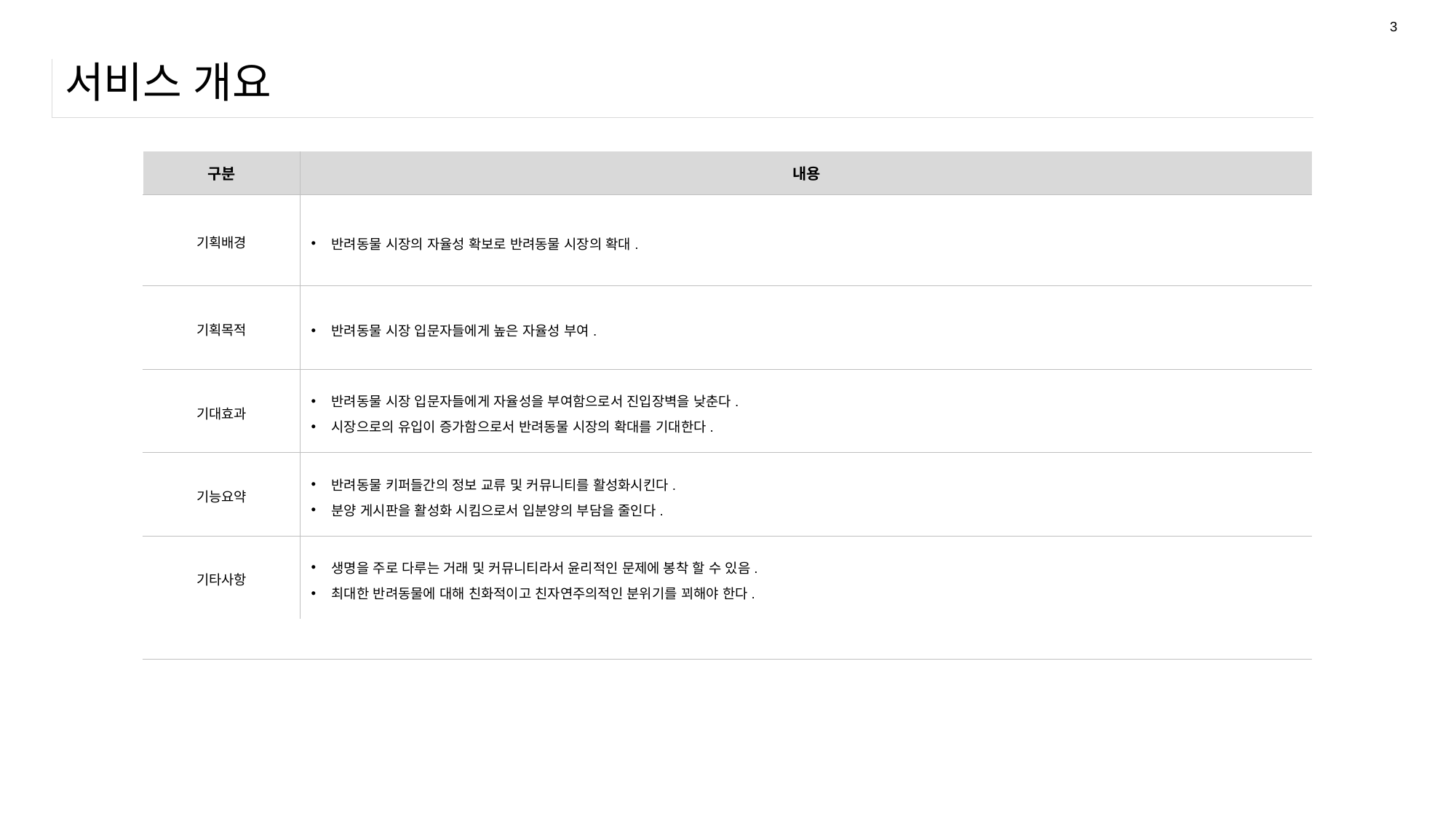

3
# 서비스 개요
| 구분 | 내용 |
| --- | --- |
| 기획배경 | 반려동물 시장의 자율성 확보로 반려동물 시장의 확대. |
| 기획목적 | 반려동물 시장 입문자들에게 높은 자율성 부여. |
| 기대효과 | 반려동물 시장 입문자들에게 자율성을 부여함으로서 진입장벽을 낮춘다. 시장으로의 유입이 증가함으로서 반려동물 시장의 확대를 기대한다. |
| 기능요약 | 반려동물 키퍼들간의 정보 교류 및 커뮤니티를 활성화시킨다. 분양 게시판을 활성화 시킴으로서 입분양의 부담을 줄인다. |
| 기타사항 | 생명을 주로 다루는 거래 및 커뮤니티라서 윤리적인 문제에 봉착 할 수 있음. 최대한 반려동물에 대해 친화적이고 친자연주의적인 분위기를 꾀해야 한다. |
|  |  |